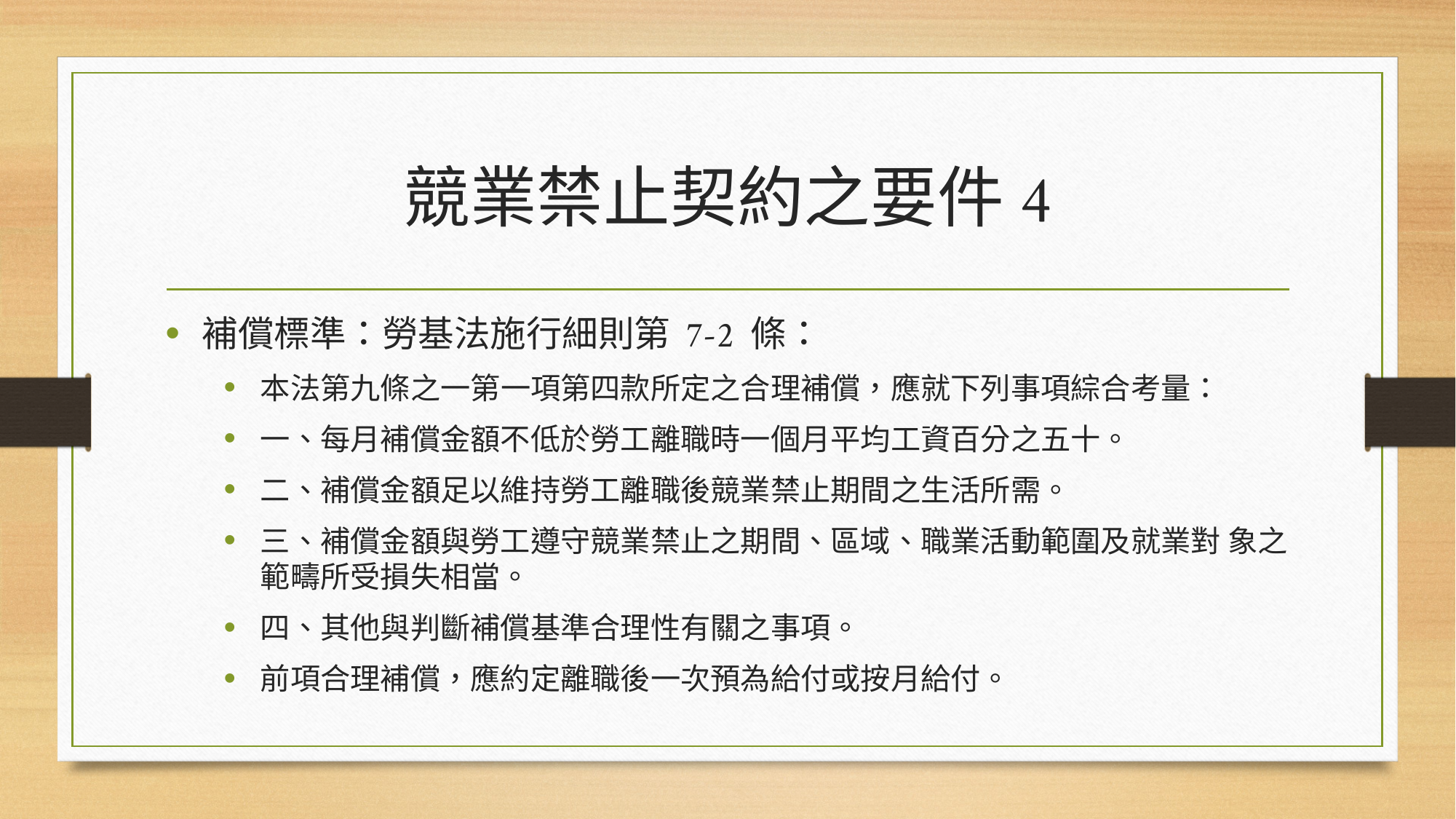

# 競業禁止契約之要件4
補償標準：勞基法施行細則第 7-2 條：
本法第九條之一第一項第四款所定之合理補償，應就下列事項綜合考量：
一、每月補償金額不低於勞工離職時一個月平均工資百分之五十。
二、補償金額足以維持勞工離職後競業禁止期間之生活所需。
三、補償金額與勞工遵守競業禁止之期間、區域、職業活動範圍及就業對 象之範疇所受損失相當。
四、其他與判斷補償基準合理性有關之事項。
前項合理補償，應約定離職後一次預為給付或按月給付。